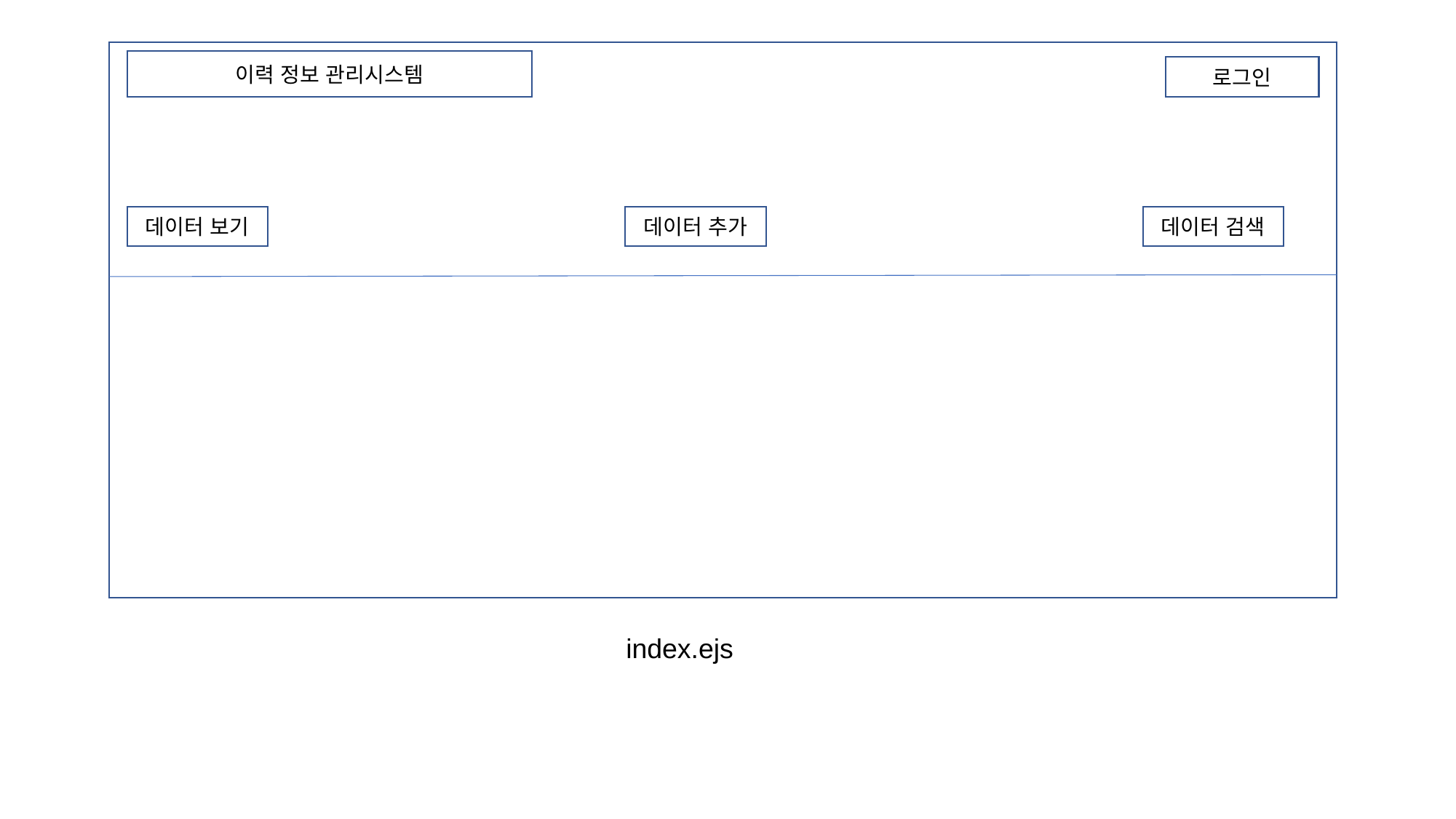

이력 정보 관리시스템
로그인
데이터 보기
데이터 추가
데이터 검색
index.ejs